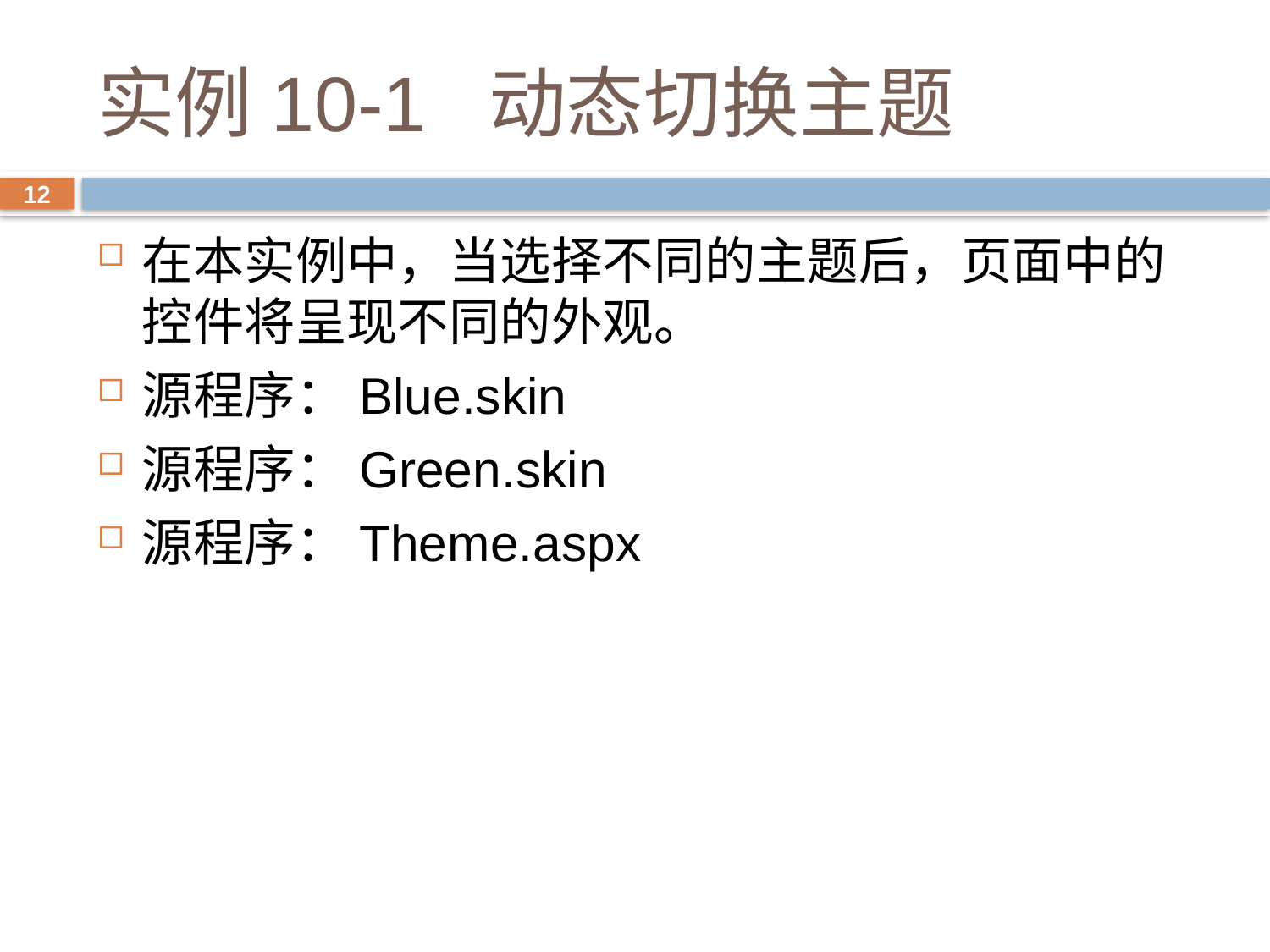

# 实例10-1  动态切换主题
12
在本实例中，当选择不同的主题后，页面中的控件将呈现不同的外观。
源程序：Blue.skin
源程序：Green.skin
源程序：Theme.aspx